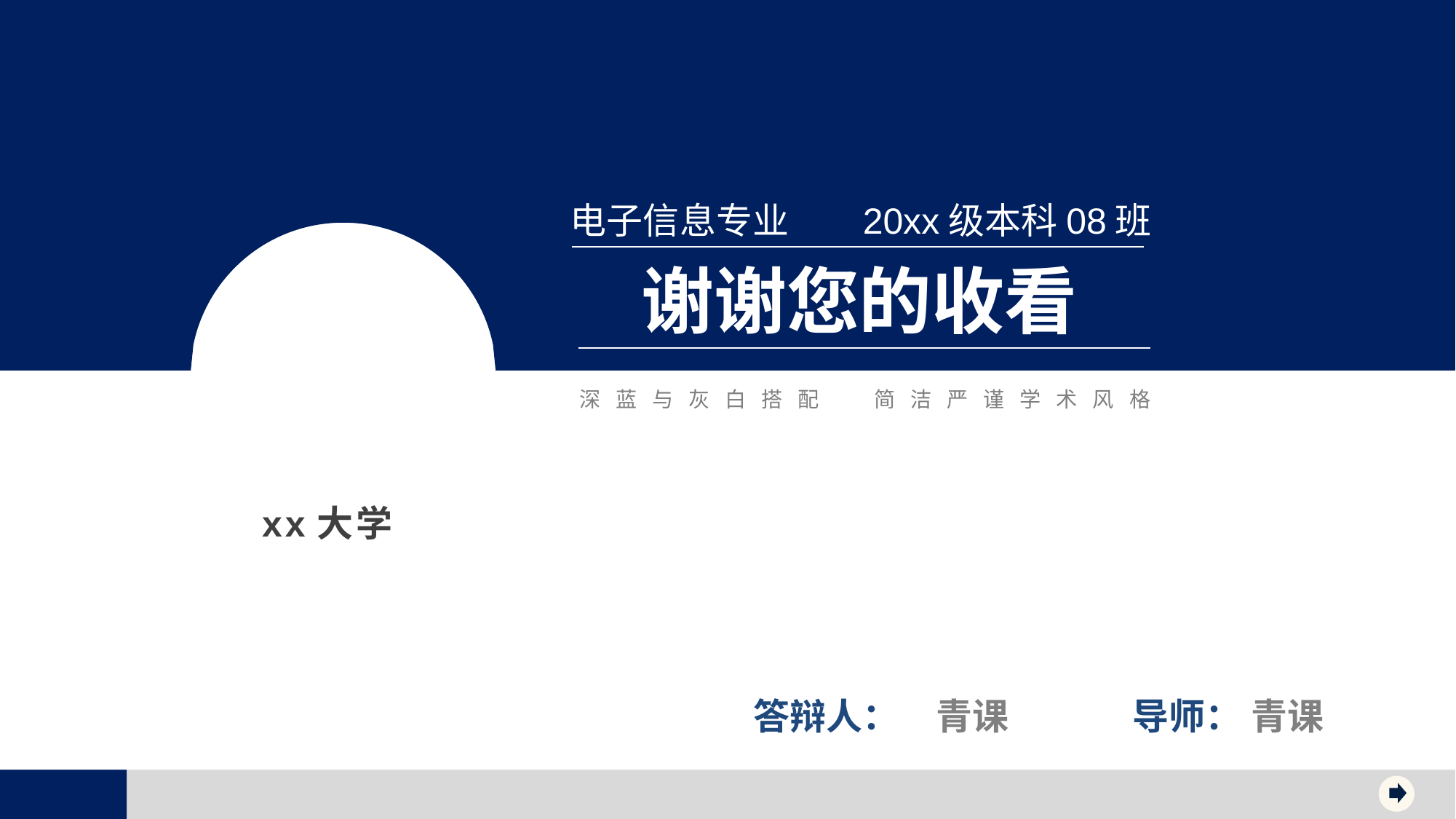

电子信息专业        20xx级本科08班
谢谢您的收看
深蓝与灰白搭配  简洁严谨学术风格
 xx大学
答辩人：
青课
导师：
青课